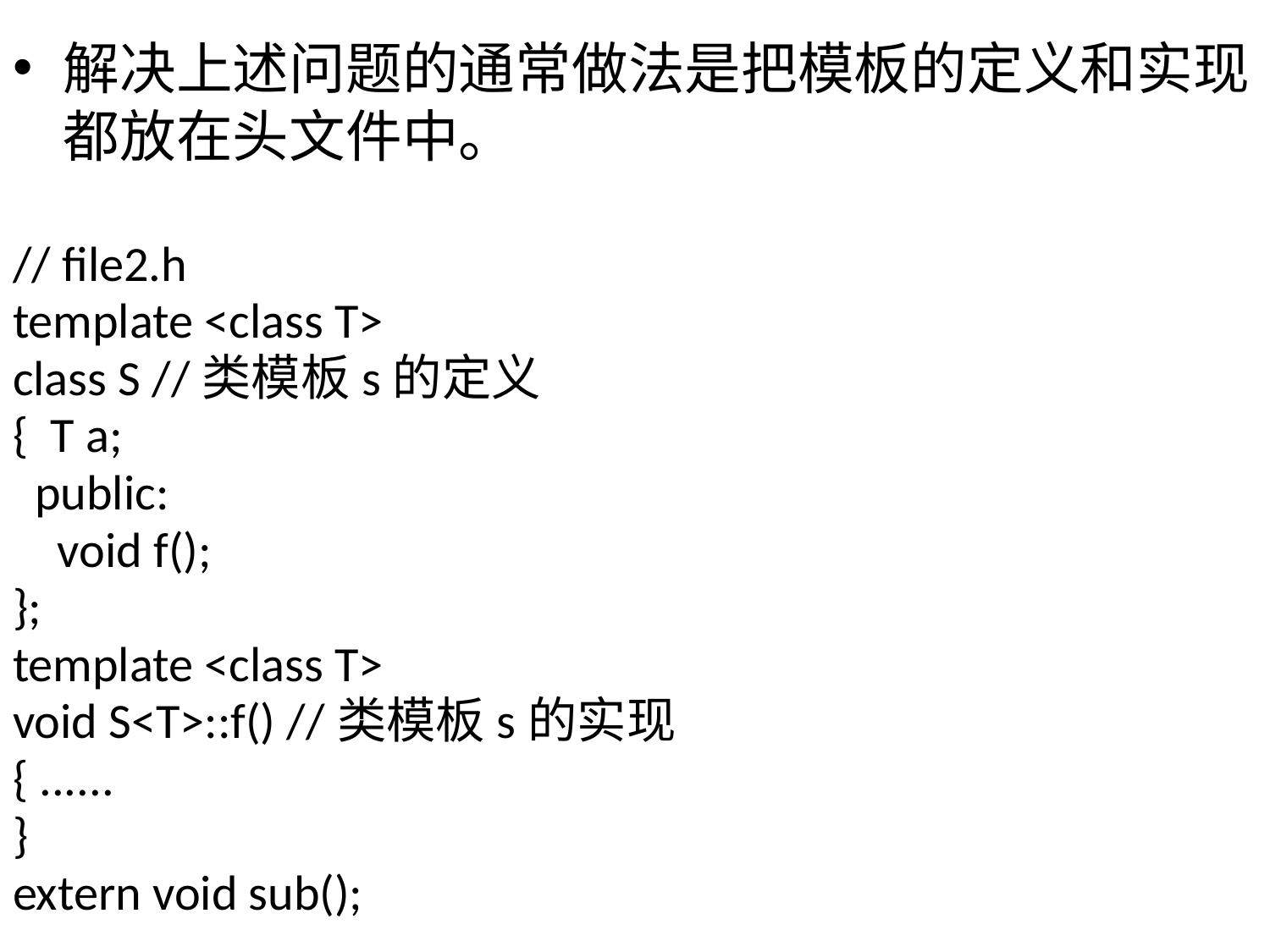

解决上述问题的通常做法是把模板的定义和实现都放在头文件中。

// file2.h
template <class T>
class S //类模板s的定义
{  T a;
  public:
    void f();
};
template <class T>
void S<T>::f() //类模板s的实现
{ ......
}
extern void sub();